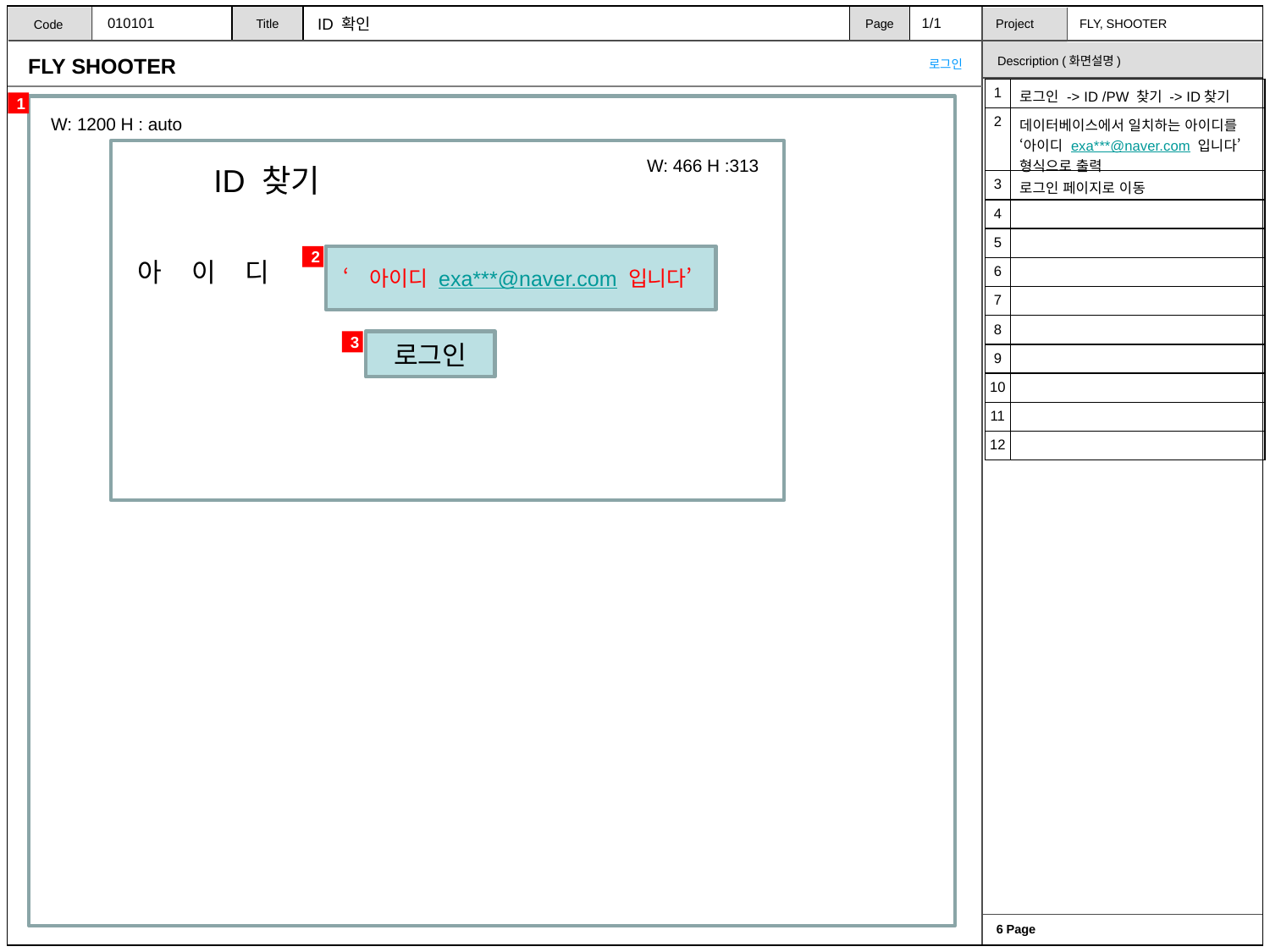

010101
1/1
ID 확인
| 1 | 로그인 -> ID /PW 찾기 -> ID찾기 |
| --- | --- |
| 2 | 데이터베이스에서 일치하는 아이디를 ‘아이디 exa\*\*\*@naver.com 입니다’ 형식으로 출력 |
| 3 | 로그인 페이지로 이동 |
| 4 |  |
| 5 |  |
| 6 |  |
| 7 |  |
| 8 |  |
| 9 |  |
| 10 |  |
| 11 |  |
| 12 |  |
1

W: 1200 H : auto

W: 466 H :313
 ID 찾기
2
‘아이디 exa***@naver.com 입니다’
아    이    디
3
로그인